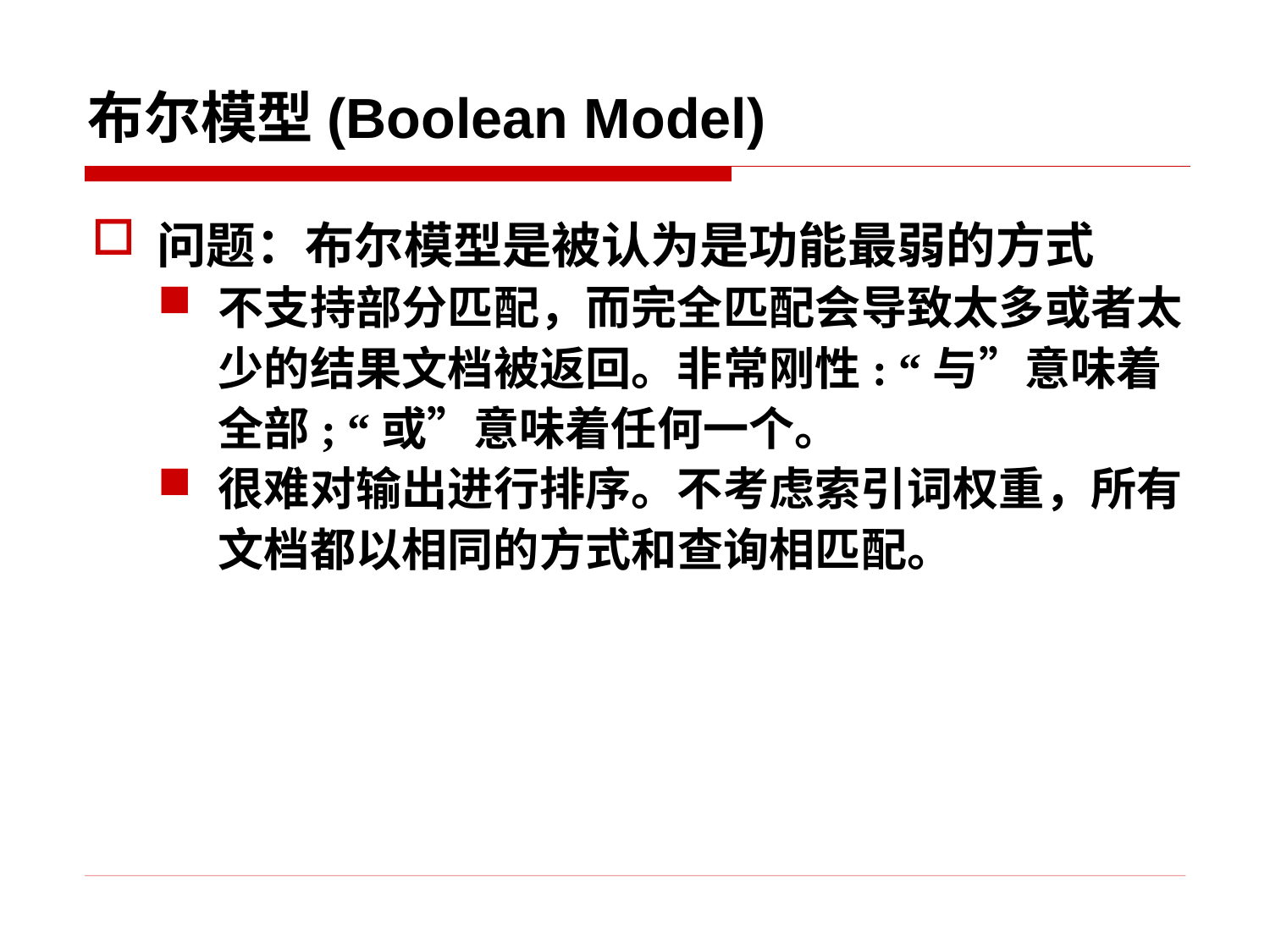

# 布尔模型(Boolean Model)
问题：布尔模型是被认为是功能最弱的方式
不支持部分匹配，而完全匹配会导致太多或者太少的结果文档被返回。非常刚性: “与”意味着全部; “或”意味着任何一个。
很难对输出进行排序。不考虑索引词权重，所有文档都以相同的方式和查询相匹配。